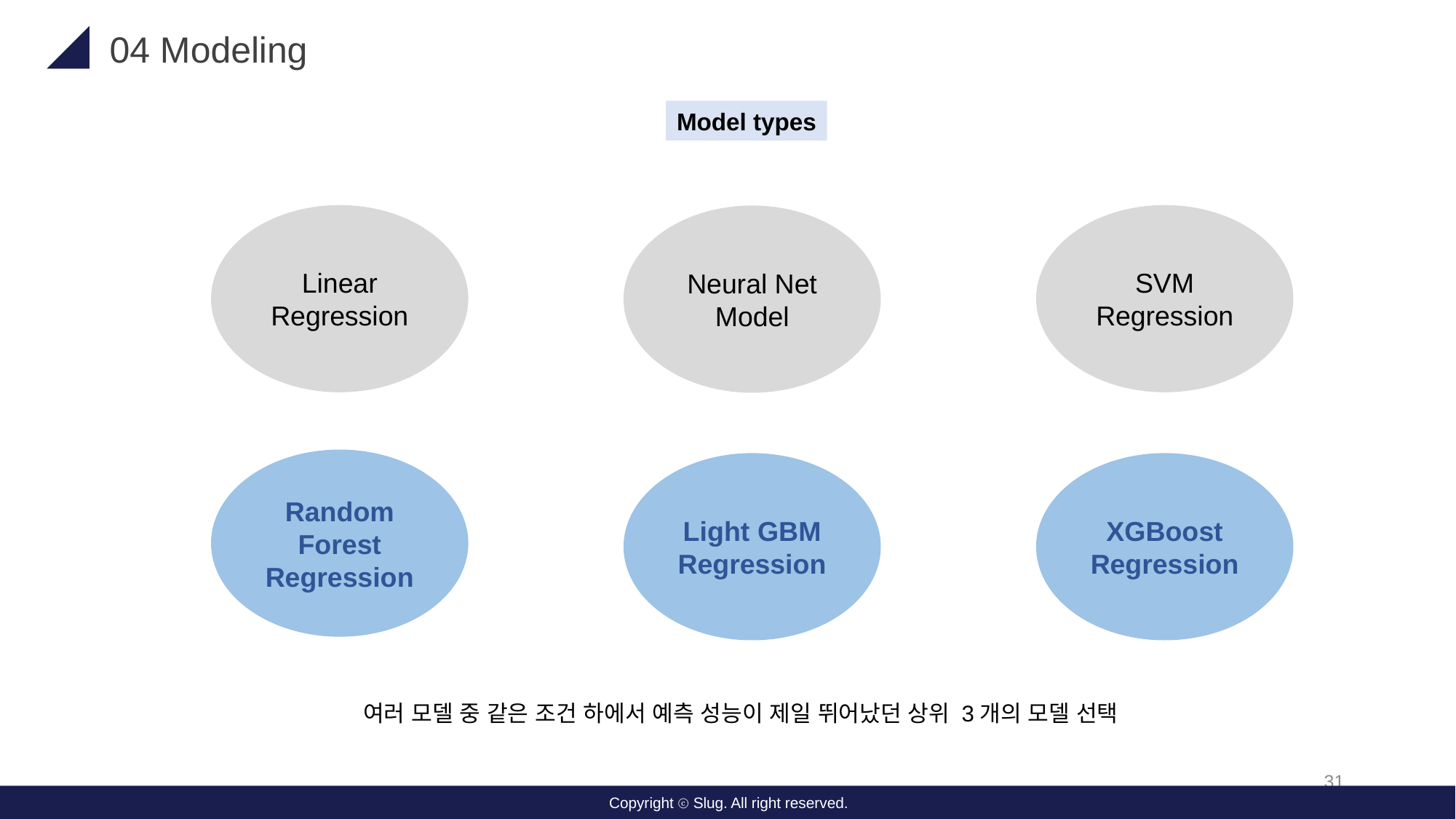

04 Modeling

Model types
Linear Regression
SVM Regression
Neural Net Model

Random Forest Regression
Light GBM
Regression
XGBoost
Regression
여러 모델 중 같은 조건 하에서 예측 성능이 제일 뛰어났던 상위 3개의 모델 선택
31

Copyright ⓒ Slug. All right reserved.